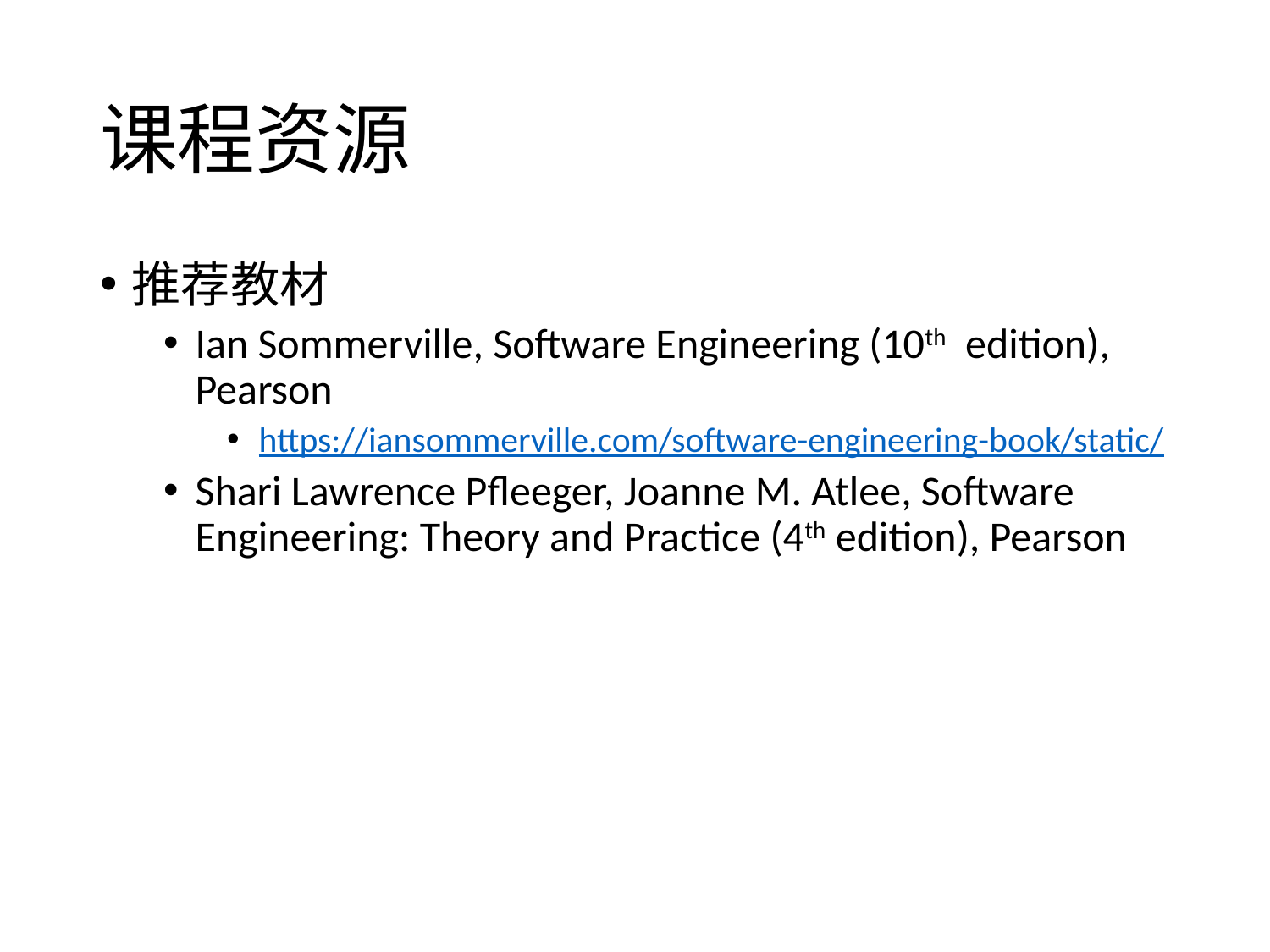

# 课程资源
推荐教材
Ian Sommerville, Software Engineering (10th  edition), Pearson
https://iansommerville.com/software-engineering-book/static/
Shari Lawrence Pfleeger, Joanne M. Atlee, Software Engineering: Theory and Practice (4th edition), Pearson